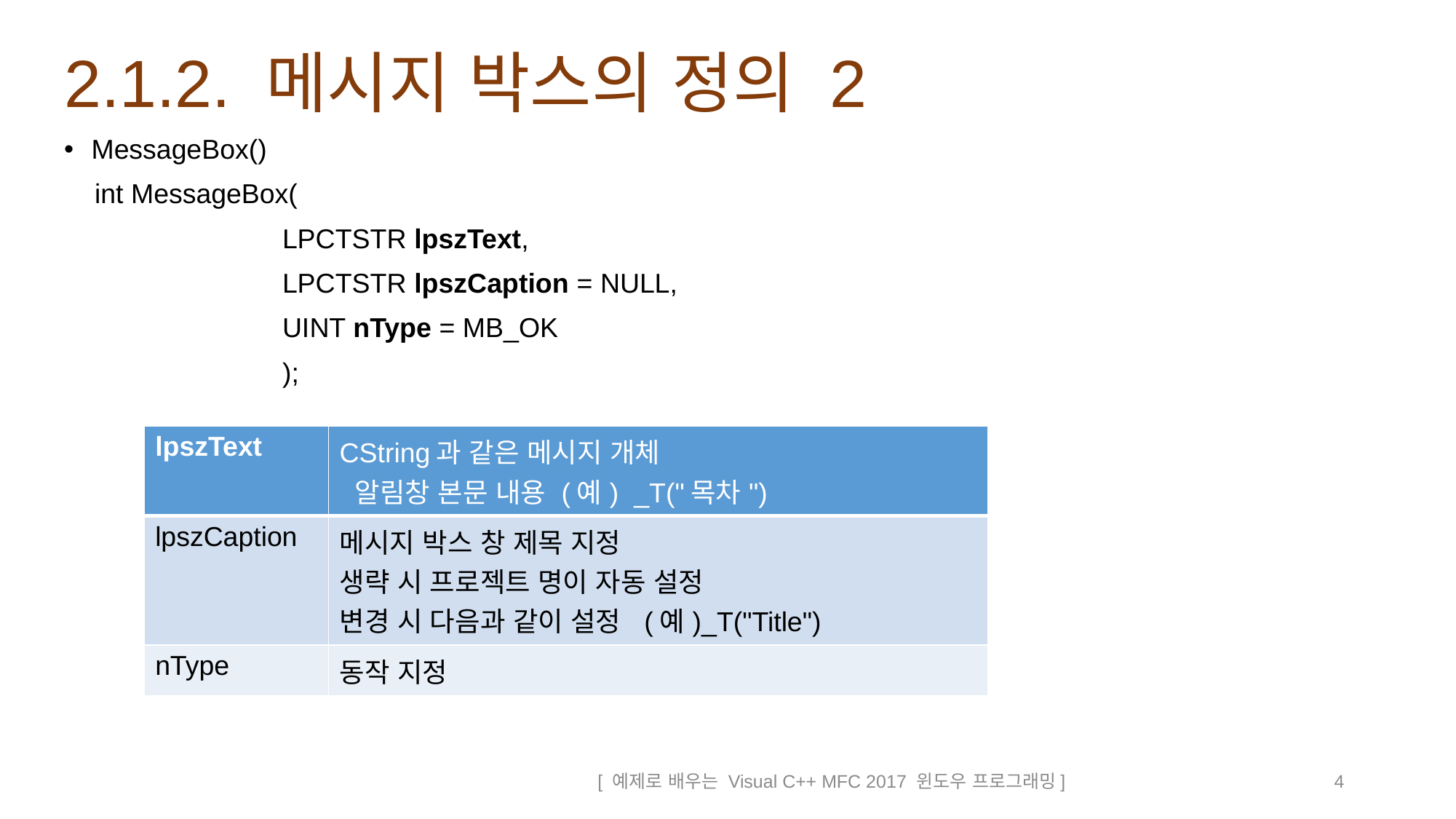

# 2.1.2. 메시지 박스의 정의 2
MessageBox()
    int MessageBox(
		LPCTSTR lpszText,
		LPCTSTR lpszCaption = NULL,
		UINT nType = MB_OK
		);

| lpszText | CString과 같은 메시지 개체 알림창 본문 내용 (예) \_T("목차") |
| --- | --- |
| lpszCaption | 메시지 박스 창 제목 지정 생략 시 프로젝트 명이 자동 설정 변경 시 다음과 같이 설정 (예)\_T("Title") |
| nType | 동작 지정 |
[ 예제로 배우는 Visual C++ MFC 2017 윈도우 프로그래밍]
4